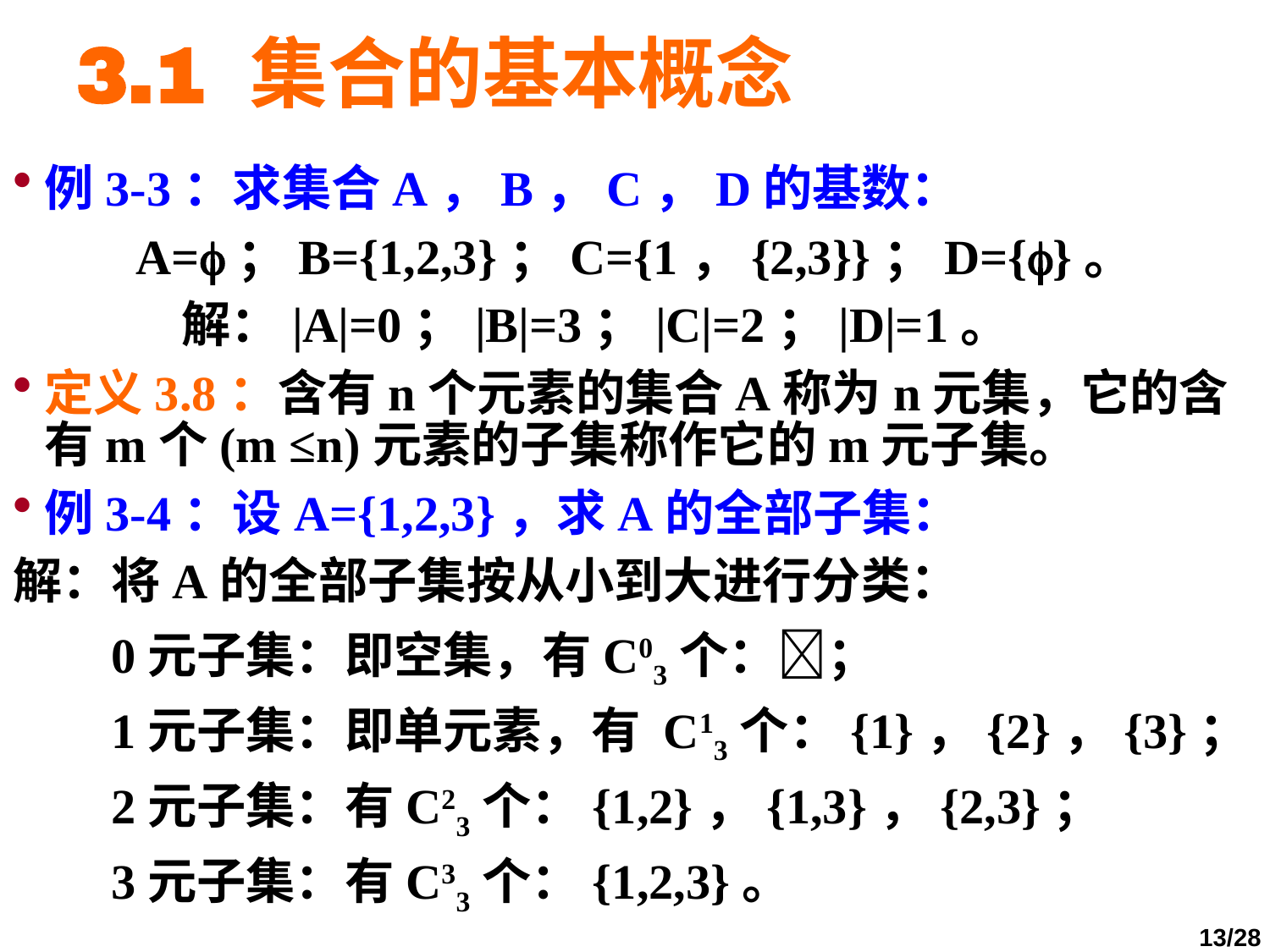

# 3.1 集合的基本概念
例3-3：求集合A，B，C，D的基数：
A=φ；B={1,2,3}；C={1，{2,3}}；D={φ}。
              解：|A|=0；|B|=3；|C|=2；|D|=1。
定义3.8：含有n个元素的集合A称为n元集，它的含有m个(m ≤n)元素的子集称作它的m元子集。
例3-4：设A={1,2,3}，求A的全部子集：
解：将A的全部子集按从小到大进行分类：
        0元子集：即空集，有C03个：φ；
        1元子集：即单元素，有 C13个：{1}，{2}，{3}；
        2元子集：有C23个：{1,2}，{1,3}，{2,3}；
        3元子集：有C33个：{1,2,3}。